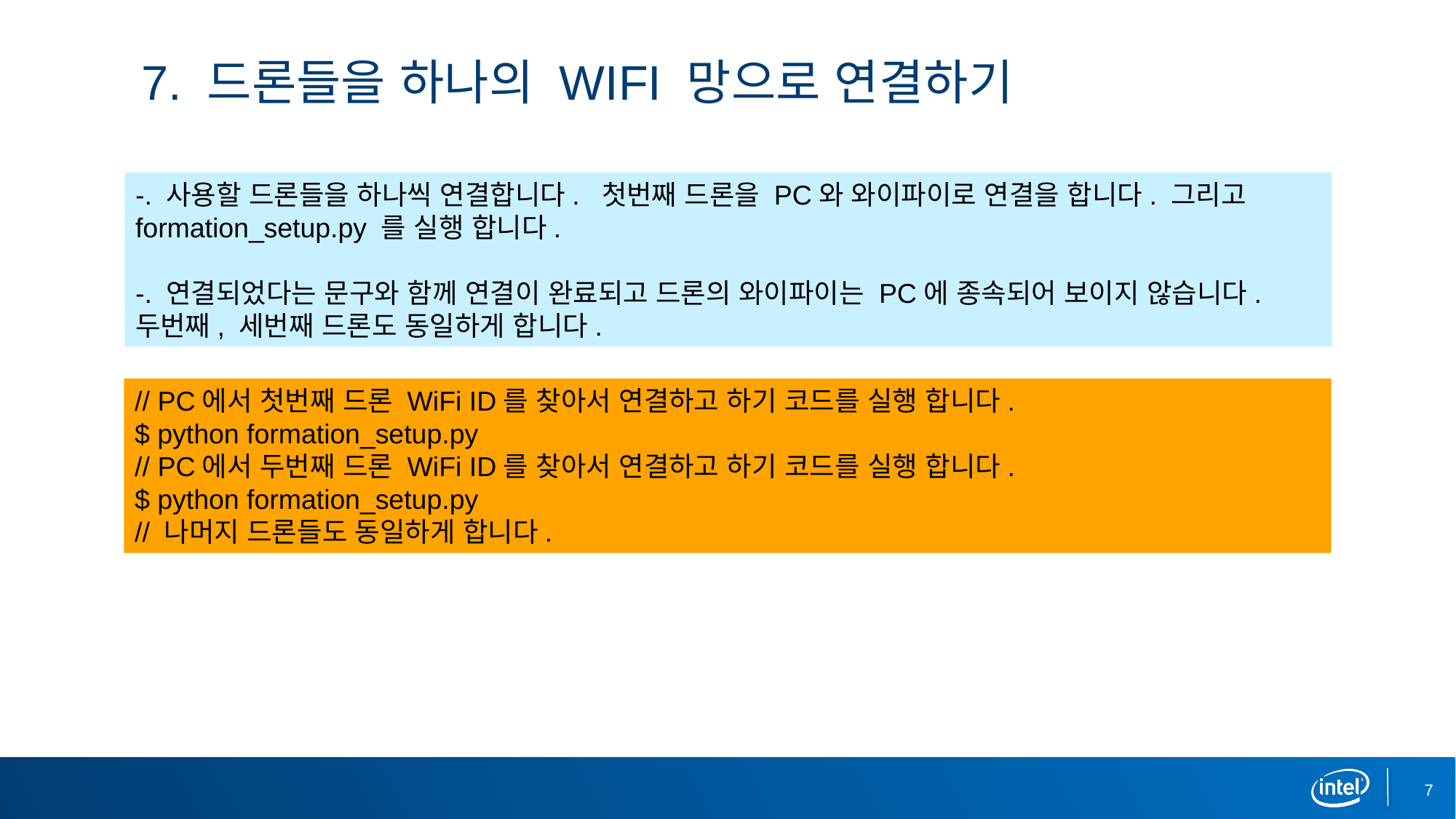

# 7. 드론들을 하나의 WIFI 망으로 연결하기
-. 사용할 드론들을 하나씩 연결합니다.  첫번째 드론을 PC와 와이파이로 연결을 합니다. 그리고 formation_setup.py 를 실행 합니다.

-. 연결되었다는 문구와 함께 연결이 완료되고 드론의 와이파이는 PC에 종속되어 보이지 않습니다.
두번째, 세번째 드론도 동일하게 합니다.
// PC에서 첫번째 드론 WiFi ID를 찾아서 연결하고 하기 코드를 실행 합니다.
$ python formation_setup.py
// PC에서 두번째 드론 WiFi ID를 찾아서 연결하고 하기 코드를 실행 합니다.
$ python formation_setup.py
// 나머지 드론들도 동일하게 합니다.
7